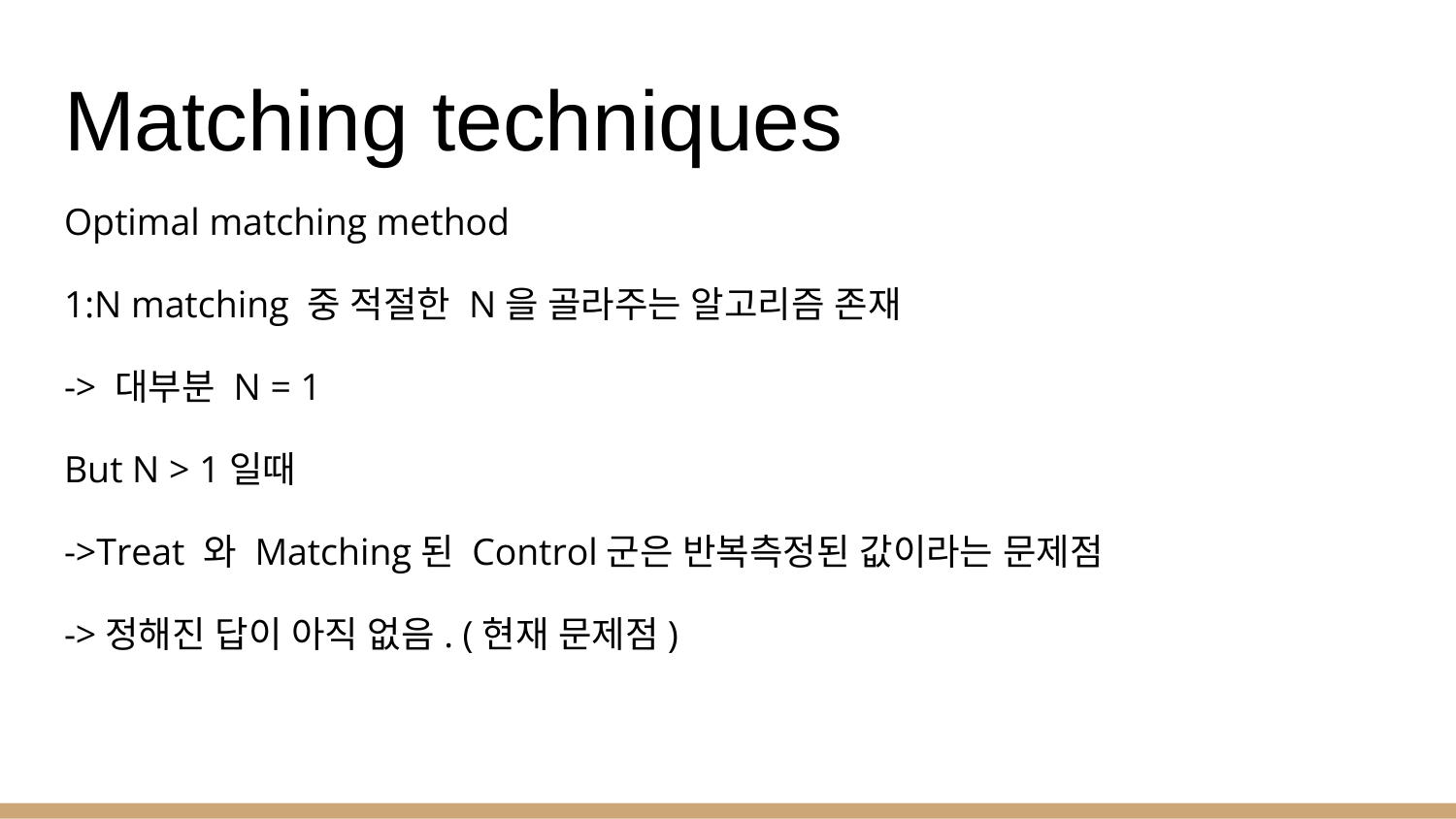

# Matching techniques
Optimal matching method
1:N matching 중 적절한 N을 골라주는 알고리즘 존재
-> 대부분 N = 1
But N > 1일때
->Treat 와 Matching된 Control군은 반복측정된 값이라는 문제점
->정해진 답이 아직 없음. (현재 문제점)